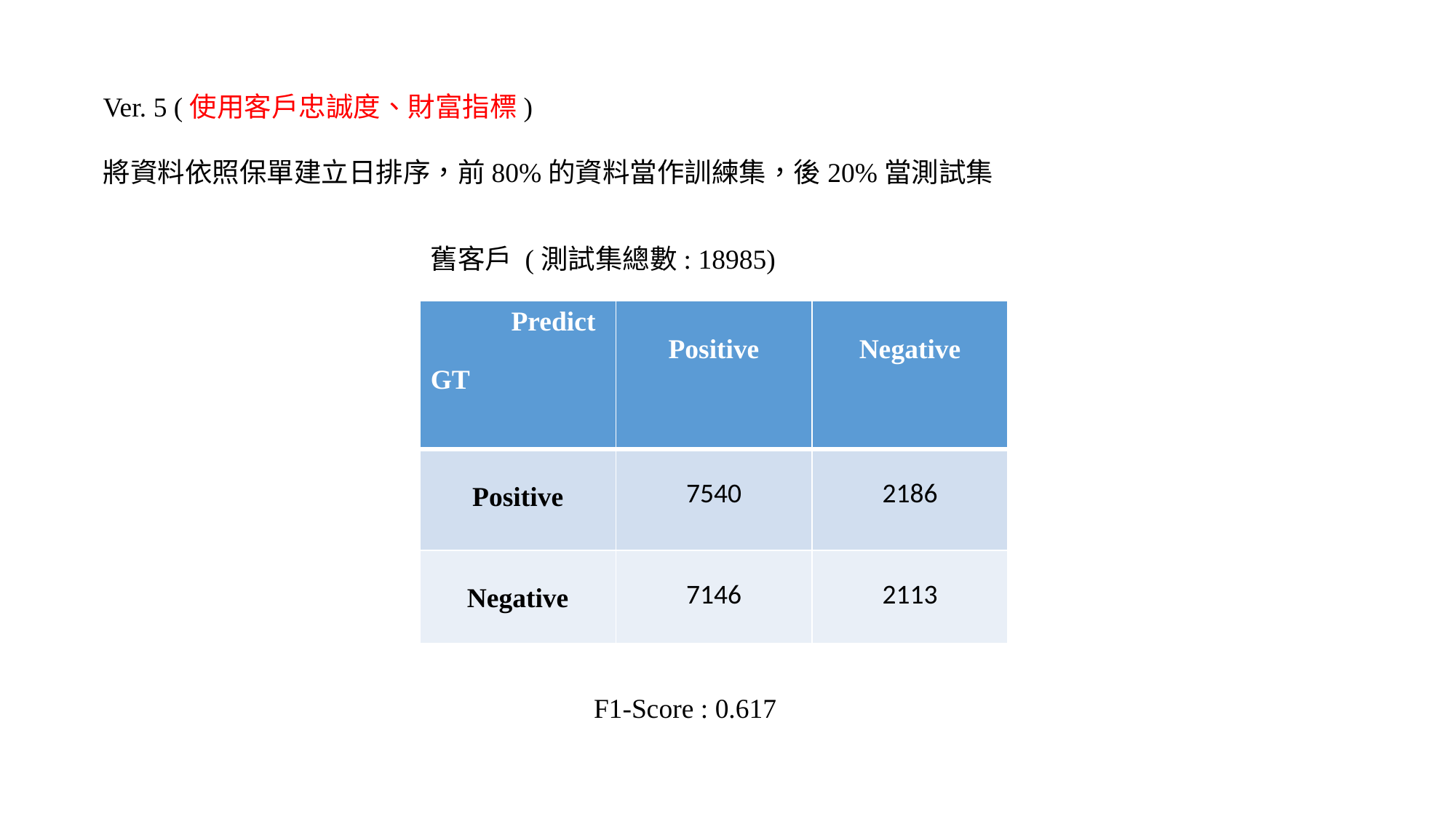

Ver. 5 (使用客戶忠誠度、財富指標)

將資料依照保單建立日排序，前80%的資料當作訓練集，後20%當測試集
舊客戶 (測試集總數: 18985)
| Predict GT | Positive | Negative |
| --- | --- | --- |
| Positive | 7540 | 2186 |
| Negative | 7146 | 2113 |
F1-Score : 0.617